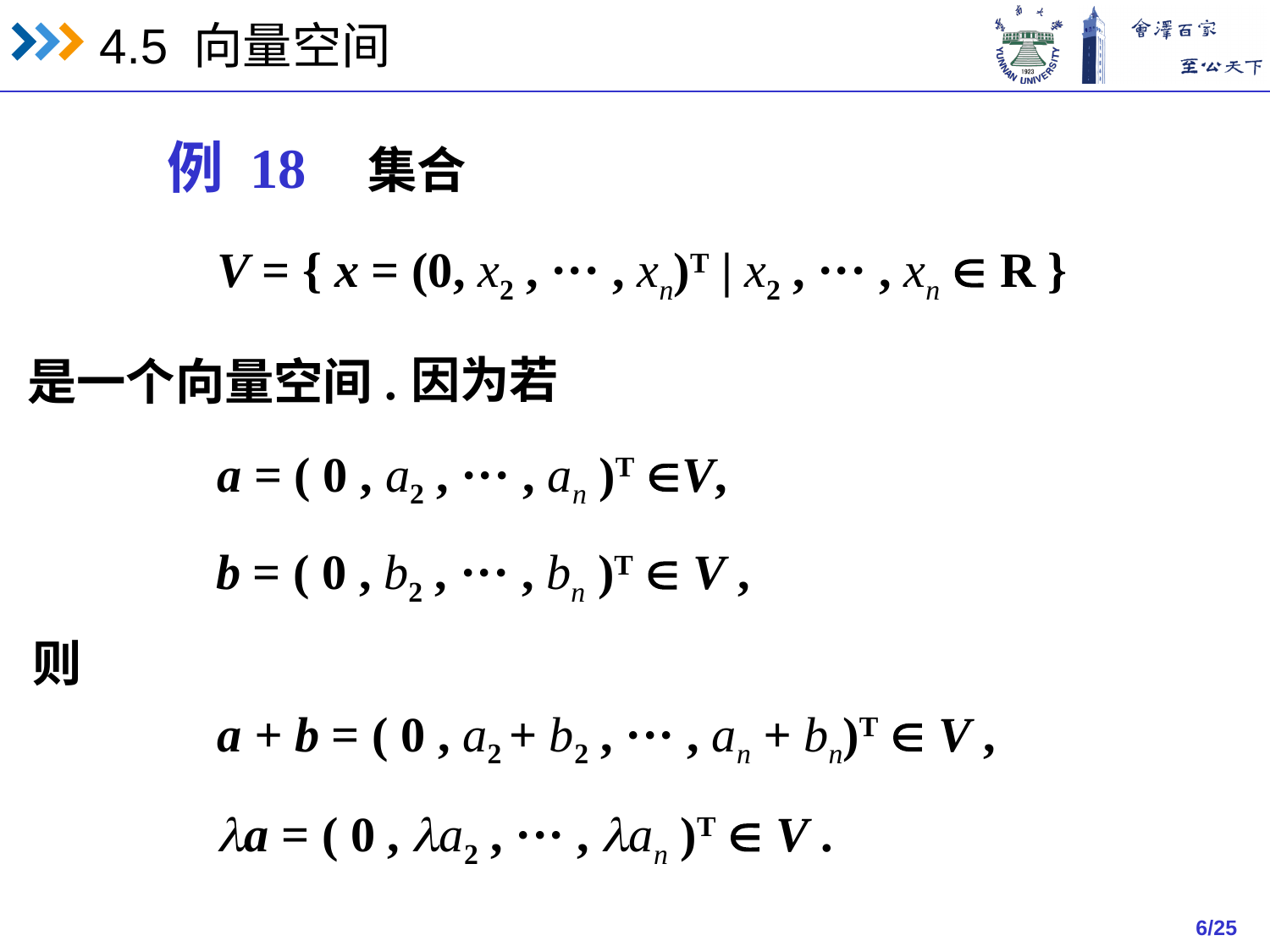

例 18    集合
V = { x = (0, x2 , ··· , xn)T | x2 , ··· , xn ∈ R }
因为若
是一个向量空间.
a = ( 0 , a2 , ··· , an )T ∈V,
b = ( 0 , b2 , ··· , bn )T ∈ V ,
则
a + b = ( 0 , a2 + b2 , ··· , an + bn)T ∈ V ,
λa = ( 0 , λa2 , ··· , λan )T ∈ V .